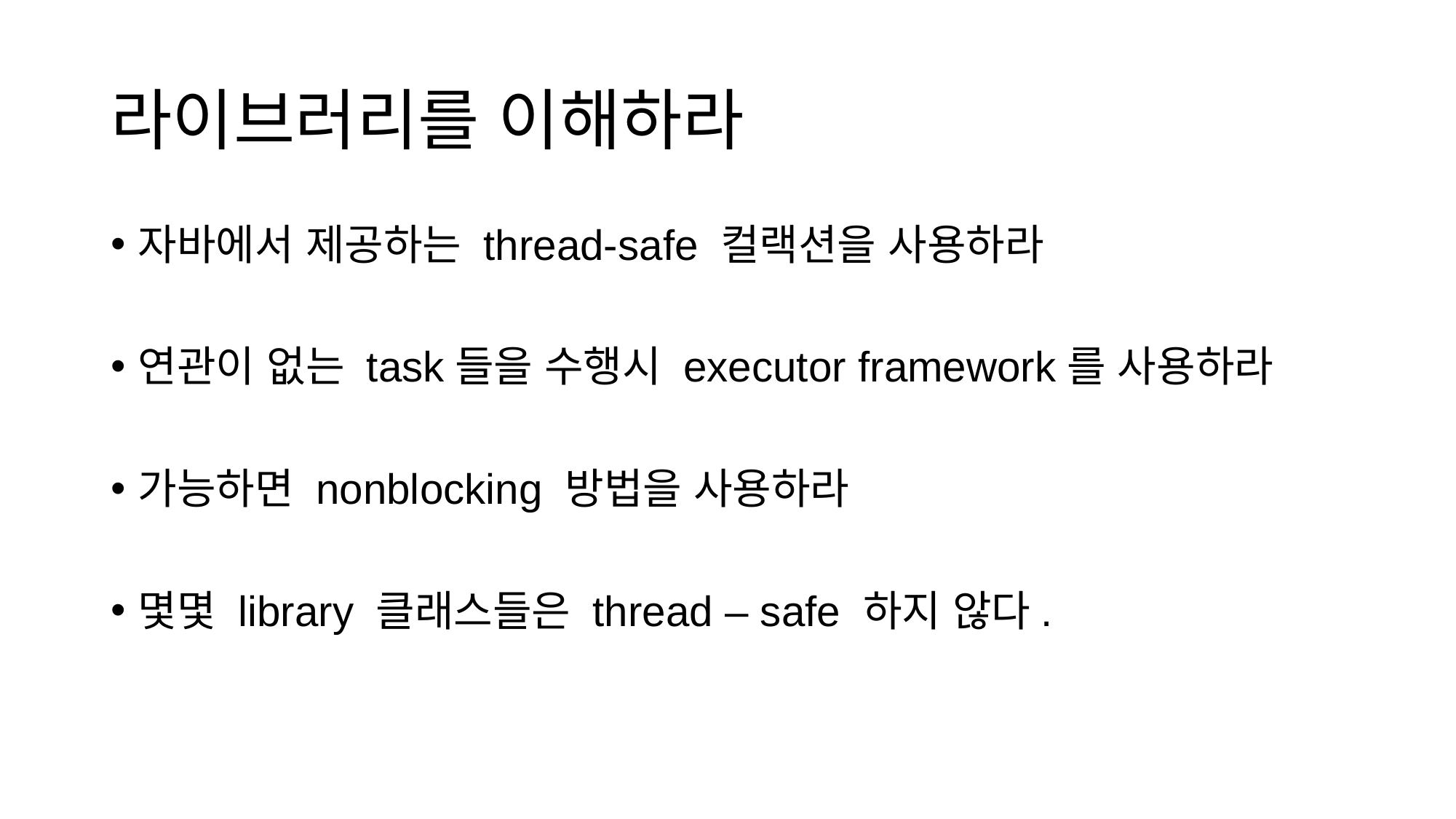

# 라이브러리를 이해하라
자바에서 제공하는 thread-safe 컬랙션을 사용하라

연관이 없는 task들을 수행시 executor framework를 사용하라

가능하면 nonblocking 방법을 사용하라

몇몇 library 클래스들은 thread – safe 하지 않다.